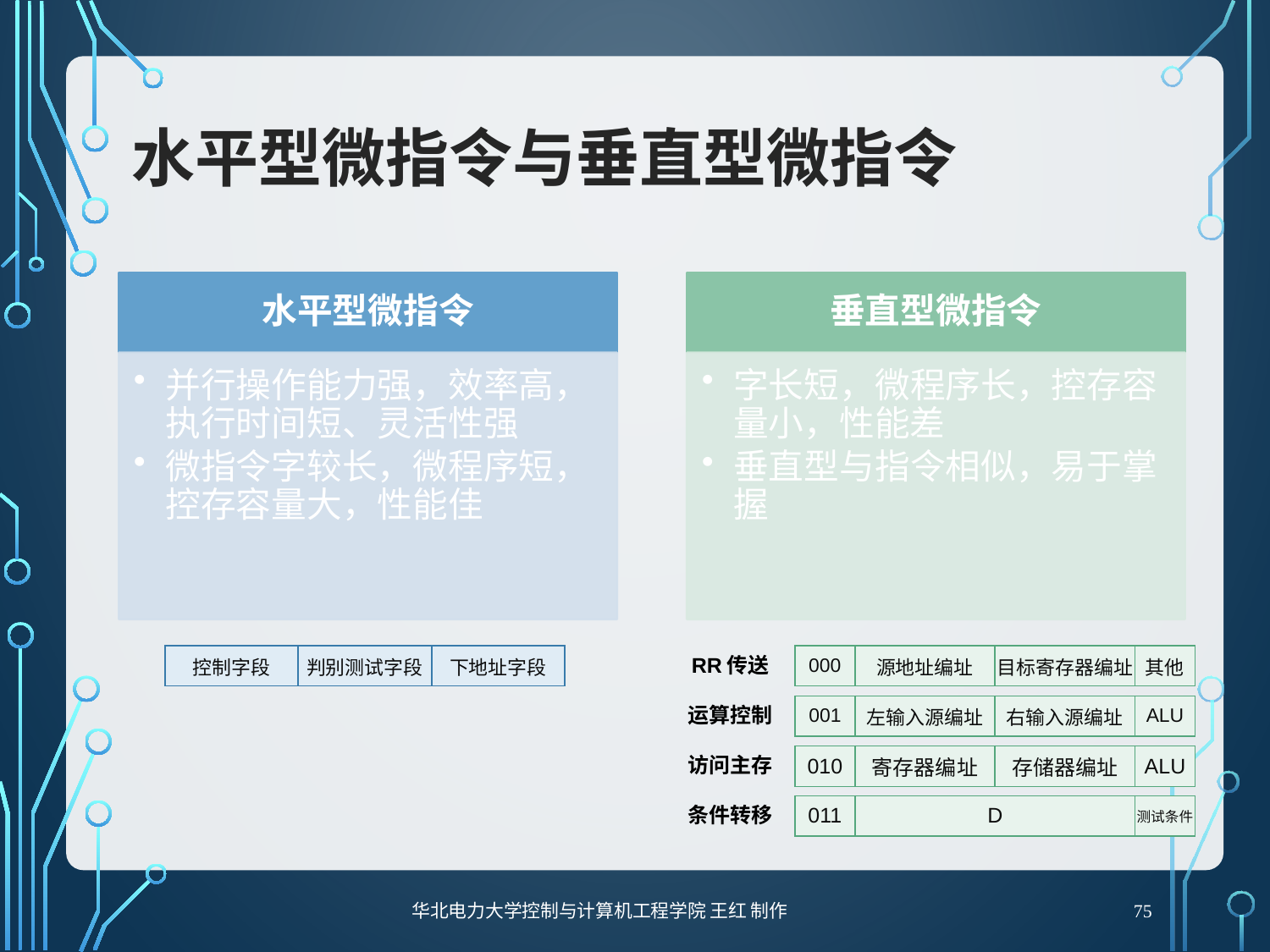

# 水平型微指令与垂直型微指令
水平型微指令
并行操作能力强，效率高，执行时间短、灵活性强
微指令字较长，微程序短，控存容量大，性能佳
垂直型微指令
字长短，微程序长，控存容量小，性能差
垂直型与指令相似，易于掌握
| 控制字段 | 判别测试字段 | 下地址字段 |
| --- | --- | --- |
RR传送
| 000 | 源地址编址 | 目标寄存器编址 | 其他 |
| --- | --- | --- | --- |
运算控制
| 001 | 左输入源编址 | 右输入源编址 | ALU |
| --- | --- | --- | --- |
访问主存
| 010 | 寄存器编址 | 存储器编址 | ALU |
| --- | --- | --- | --- |
条件转移
| 011 | D | 测试条件 |
| --- | --- | --- |
75
华北电力大学控制与计算机工程学院 王红 制作